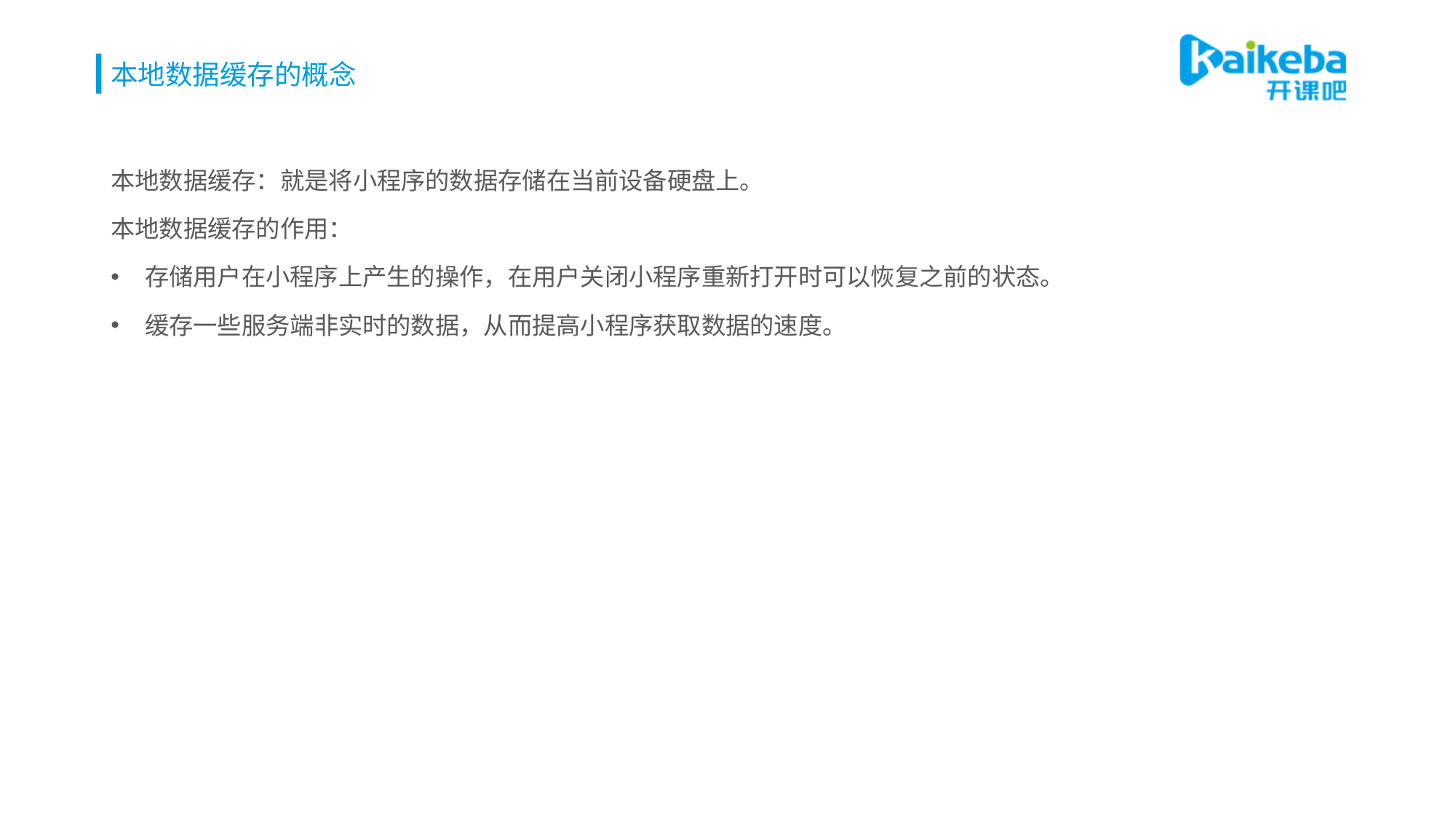

# 本地数据缓存的概念
本地数据缓存：就是将小程序的数据存储在当前设备硬盘上。
本地数据缓存的作用：
存储用户在小程序上产生的操作，在用户关闭小程序重新打开时可以恢复之前的状态。
缓存一些服务端非实时的数据，从而提高小程序获取数据的速度。